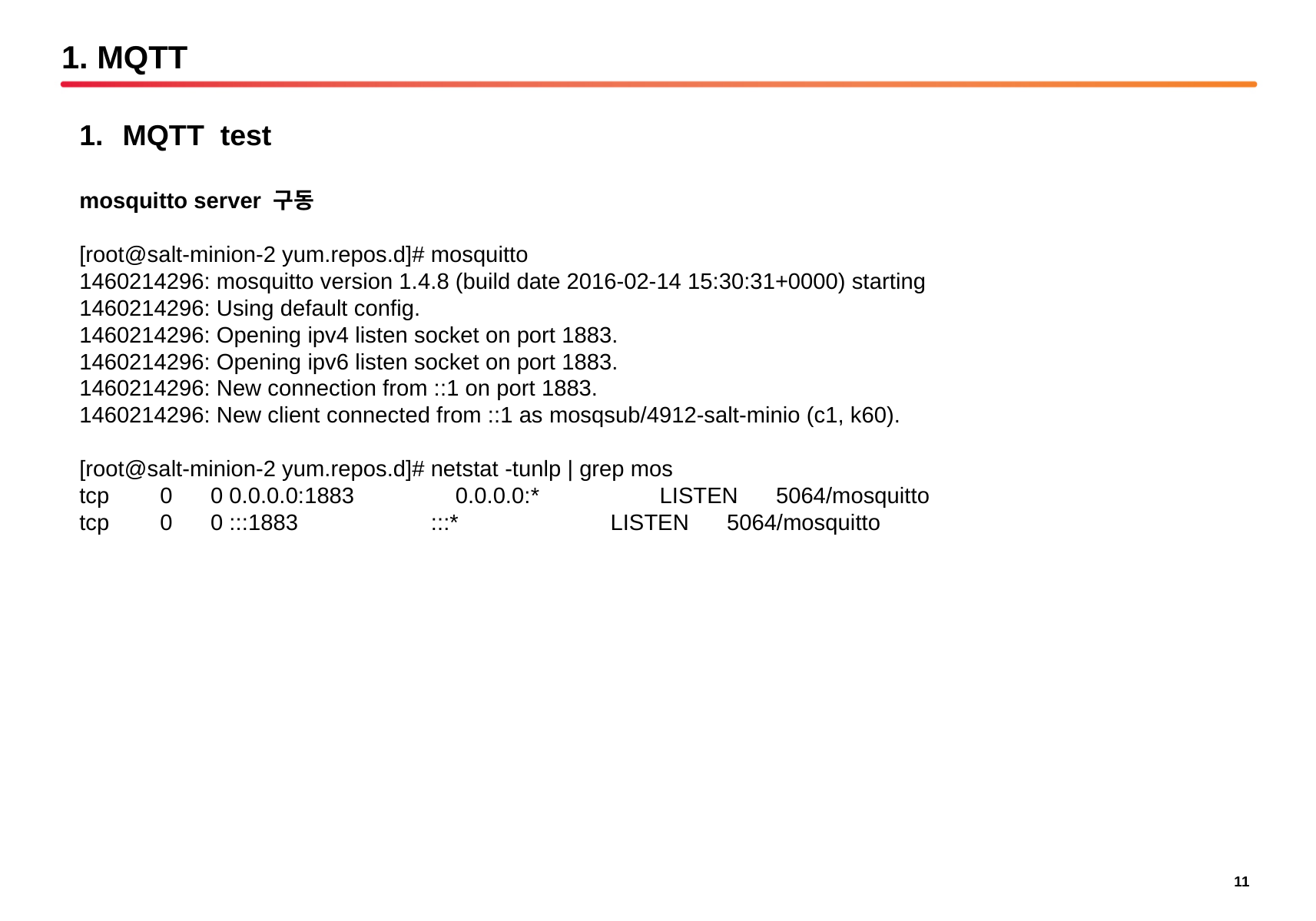

# 1. MQTT
MQTT  test

mosquitto server 구동
[root@salt-minion-2 yum.repos.d]# mosquitto
1460214296: mosquitto version 1.4.8 (build date 2016-02-14 15:30:31+0000) starting
1460214296: Using default config.
1460214296: Opening ipv4 listen socket on port 1883.
1460214296: Opening ipv6 listen socket on port 1883.
1460214296: New connection from ::1 on port 1883.
1460214296: New client connected from ::1 as mosqsub/4912-salt-minio (c1, k60).

[root@salt-minion-2 yum.repos.d]# netstat -tunlp | grep mos
tcp        0      0 0.0.0.0:1883                0.0.0.0:*                   LISTEN      5064/mosquitto
tcp        0      0 :::1883                     :::*                        LISTEN      5064/mosquitto